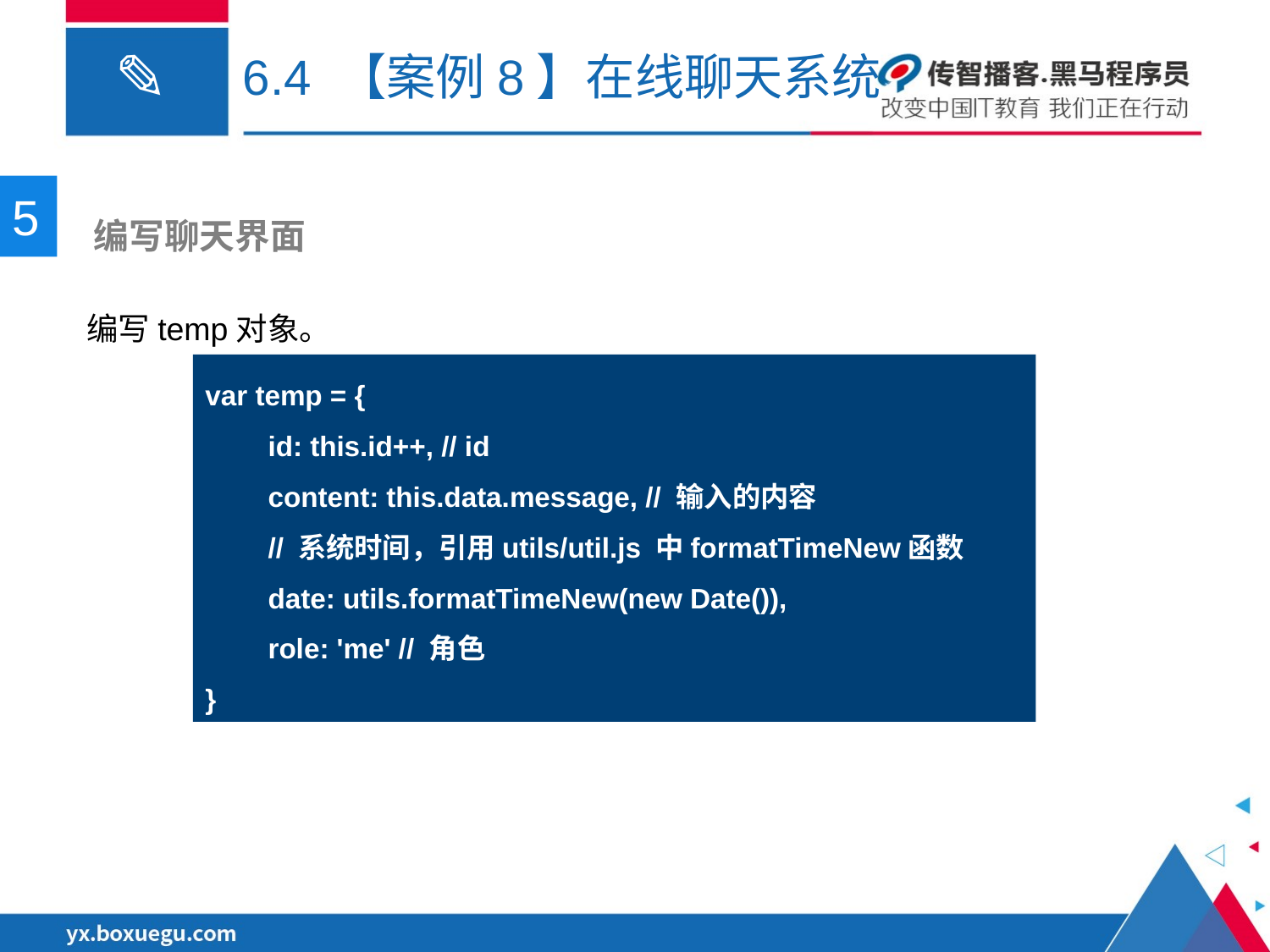

# 6.4 【案例8】在线聊天系统

5
  编写聊天界面
编写temp对象。
var temp = {
        id: this.id++, // id
        content: this.data.message, // 输入的内容
        // 系统时间，引用utils/util.js 中formatTimeNew函数
        date: utils.formatTimeNew(new Date()),
        role: 'me' // 角色
}